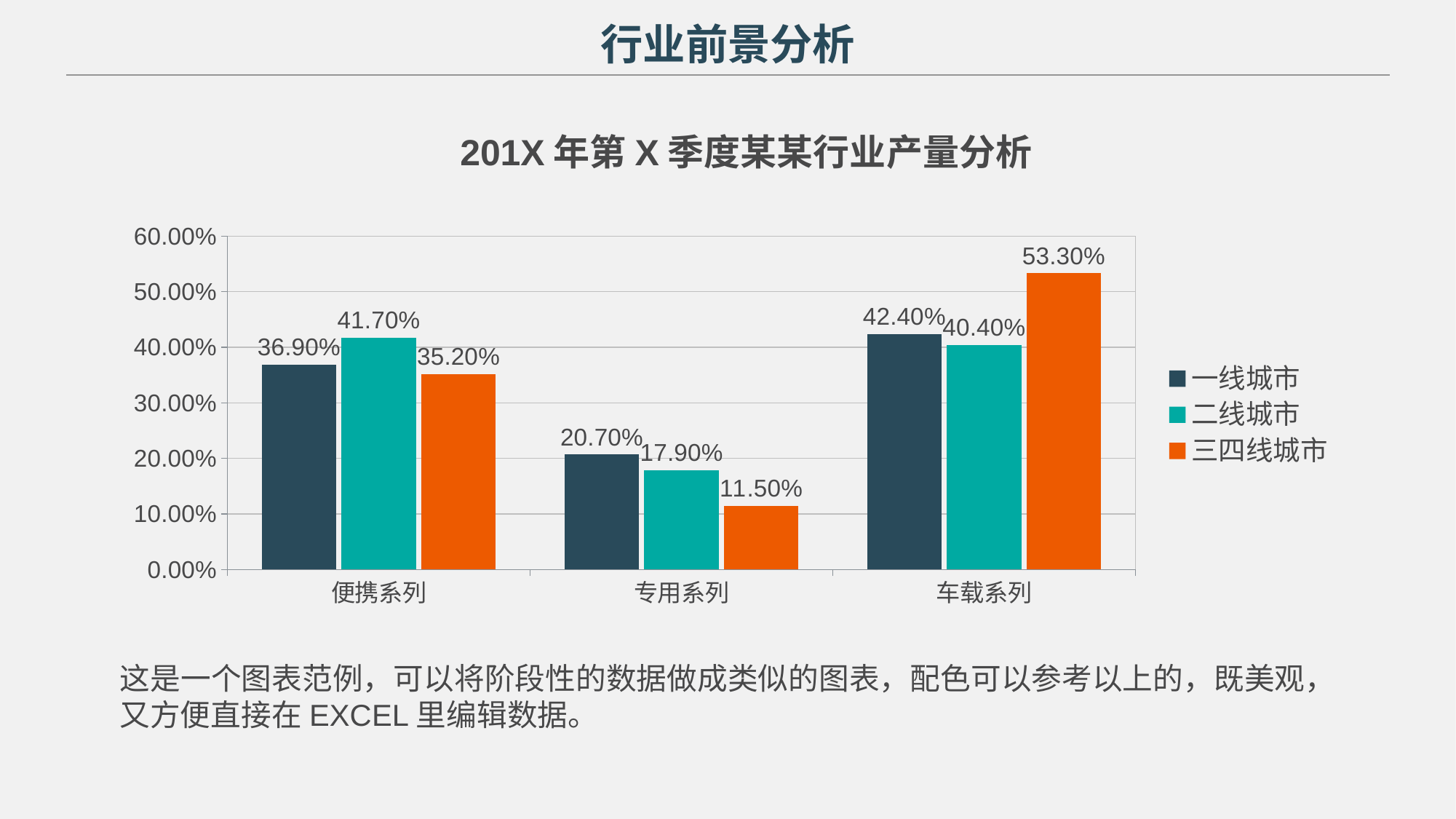

行业前景分析
201X年第X季度某某行业产量分析

### Chart

| Category | 一线城市 | 二线城市 | 三四线城市 |
|---|---|---|---|
| 便携系列 | 0.369 | 0.417 | 0.352 |
| 专用系列 | 0.207 | 0.179 | 0.115 |
| 车载系列 | 0.424 | 0.404 | 0.533 |
这是一个图表范例，可以将阶段性的数据做成类似的图表，配色可以参考以上的，既美观，又方便直接在EXCEL里编辑数据。